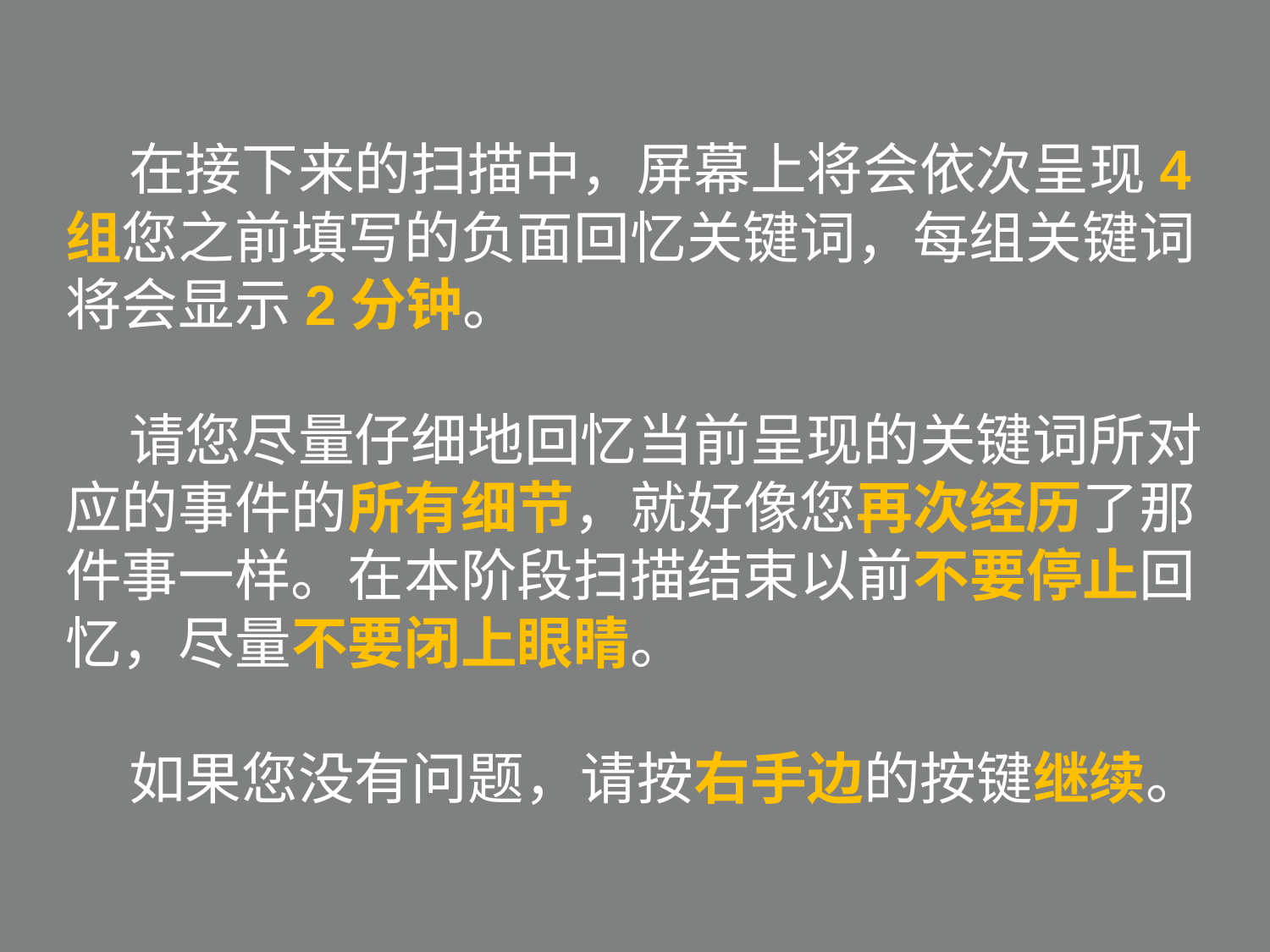

在接下来的扫描中，屏幕上将会依次呈现4组您之前填写的负面回忆关键词，每组关键词将会显示2分钟。

请您尽量仔细地回忆当前呈现的关键词所对应的事件的所有细节，就好像您再次经历了那件事一样。在本阶段扫描结束以前不要停止回忆，尽量不要闭上眼睛。

如果您没有问题，请按右手边的按键继续。